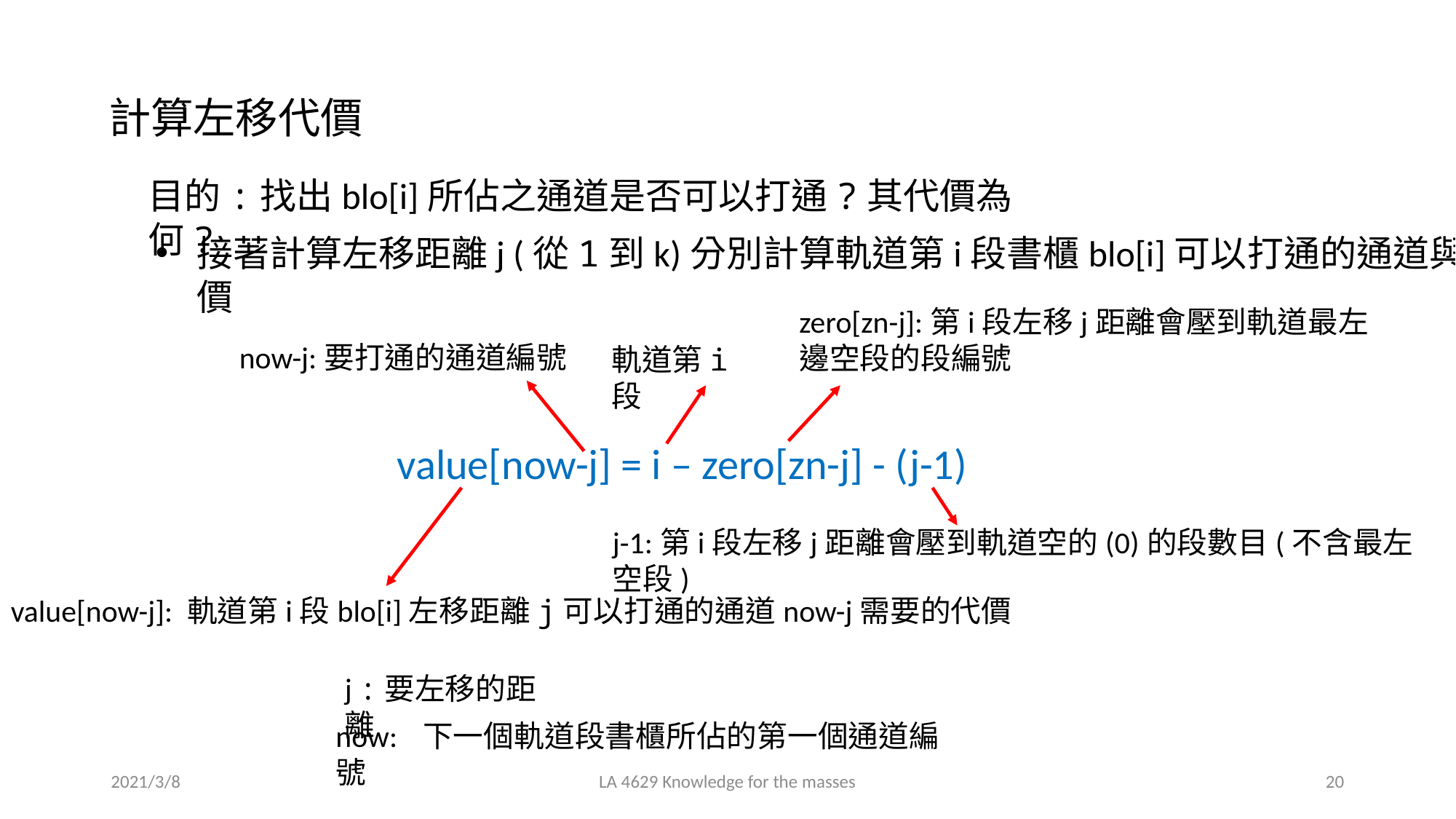

計算左移代價
目的:找出blo[i]所佔之通道是否可以打通?其代價為何?
接著計算左移距離j (從1到k)分別計算軌道第i段書櫃blo[i]可以打通的通道與代價
zero[zn-j]:第i段左移j距離會壓到軌道最左邊空段的段編號
now-j:要打通的通道編號
軌道第i段
value[now-j] = i – zero[zn-j] - (j-1)
j-1:第i段左移j距離會壓到軌道空的(0)的段數目(不含最左空段)
value[now-j]: 軌道第i段blo[i]左移距離j可以打通的通道now-j需要的代價
j :要左移的距離
now: 下一個軌道段書櫃所佔的第一個通道編號
2021/3/8
LA 4629 Knowledge for the masses
20